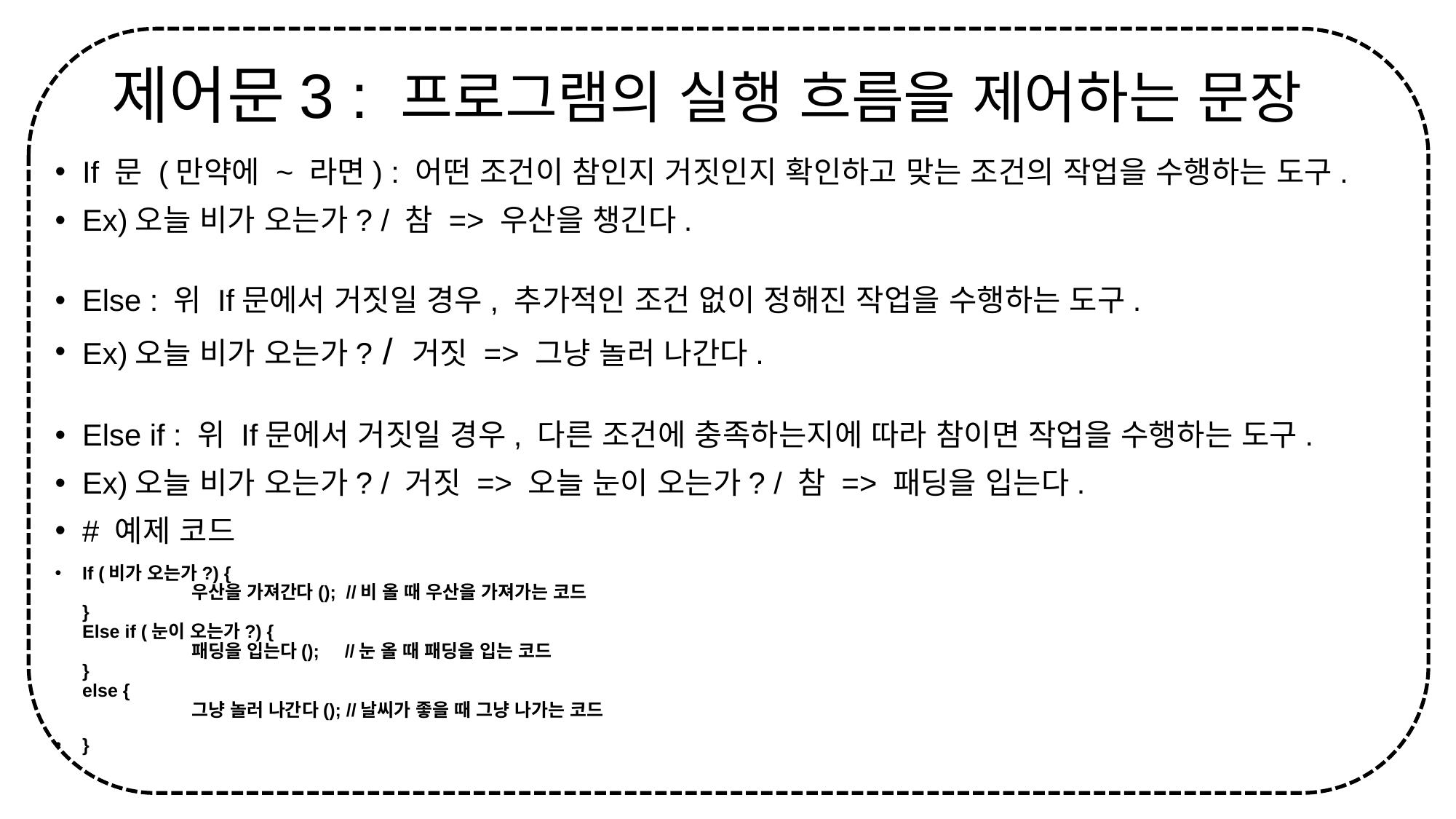

# 제어문3 : 프로그램의 실행 흐름을 제어하는 문장
If 문 (만약에 ~ 라면) : 어떤 조건이 참인지 거짓인지 확인하고 맞는 조건의 작업을 수행하는 도구.
Ex)오늘 비가 오는가? / 참 => 우산을 챙긴다.

Else : 위 If문에서 거짓일 경우, 추가적인 조건 없이 정해진 작업을 수행하는 도구.
Ex)오늘 비가 오는가? / 거짓 => 그냥 놀러 나간다.

Else if : 위 If문에서 거짓일 경우, 다른 조건에 충족하는지에 따라 참이면 작업을 수행하는 도구.
Ex)오늘 비가 오는가? / 거짓 => 오늘 눈이 오는가? / 참 => 패딩을 입는다.
# 예제 코드
If (비가 오는가?) {
	우산을 가져간다();  //비 올 때 우산을 가져가는 코드
}
Else if (눈이 오는가?) {
	패딩을 입는다();     //눈 올 때 패딩을 입는 코드
}
else {
	그냥 놀러 나간다(); //날씨가 좋을 때 그냥 나가는 코드
}